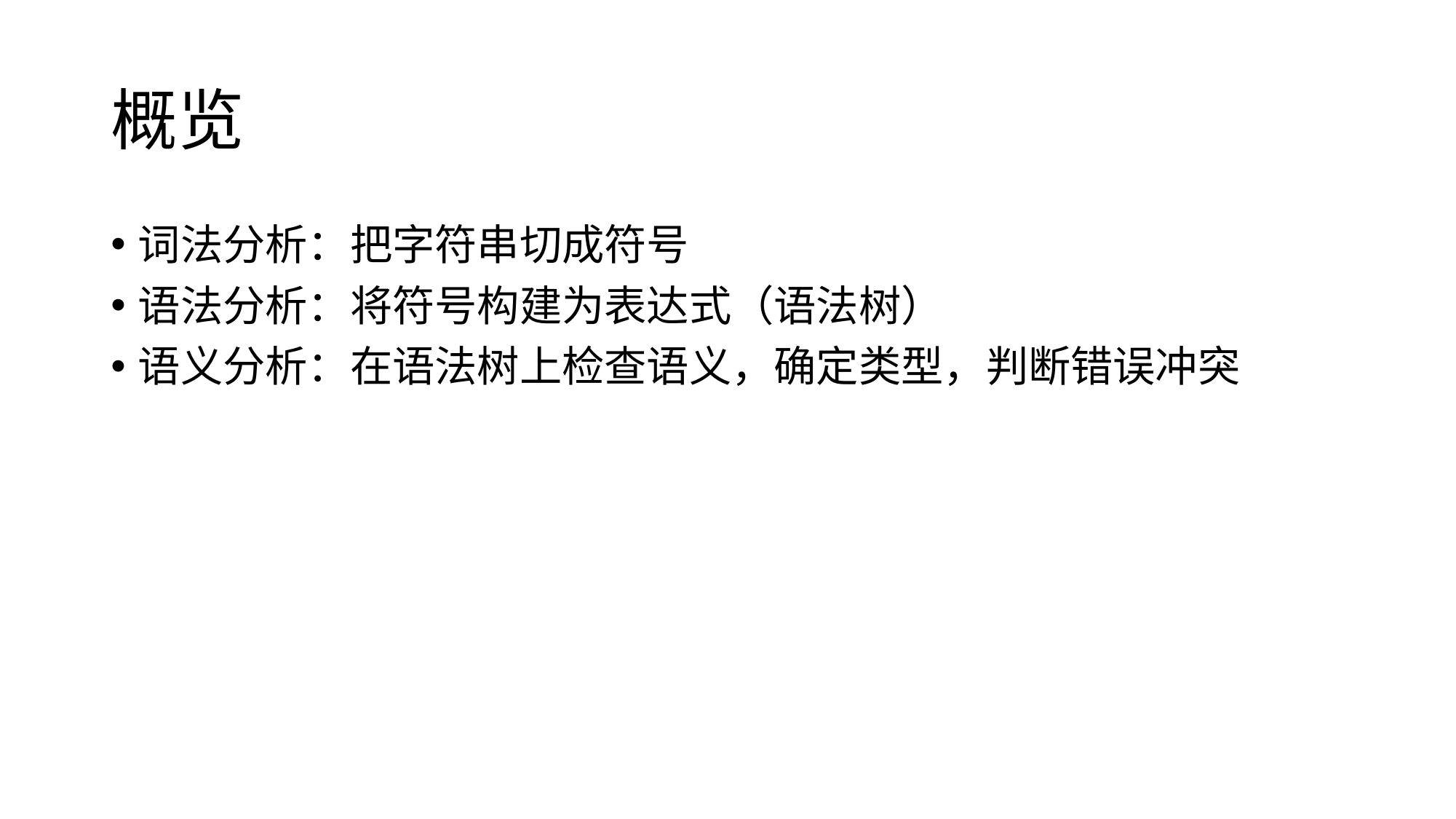

# 概览
词法分析：把字符串切成符号
语法分析：将符号构建为表达式（语法树）
语义分析：在语法树上检查语义，确定类型，判断错误冲突